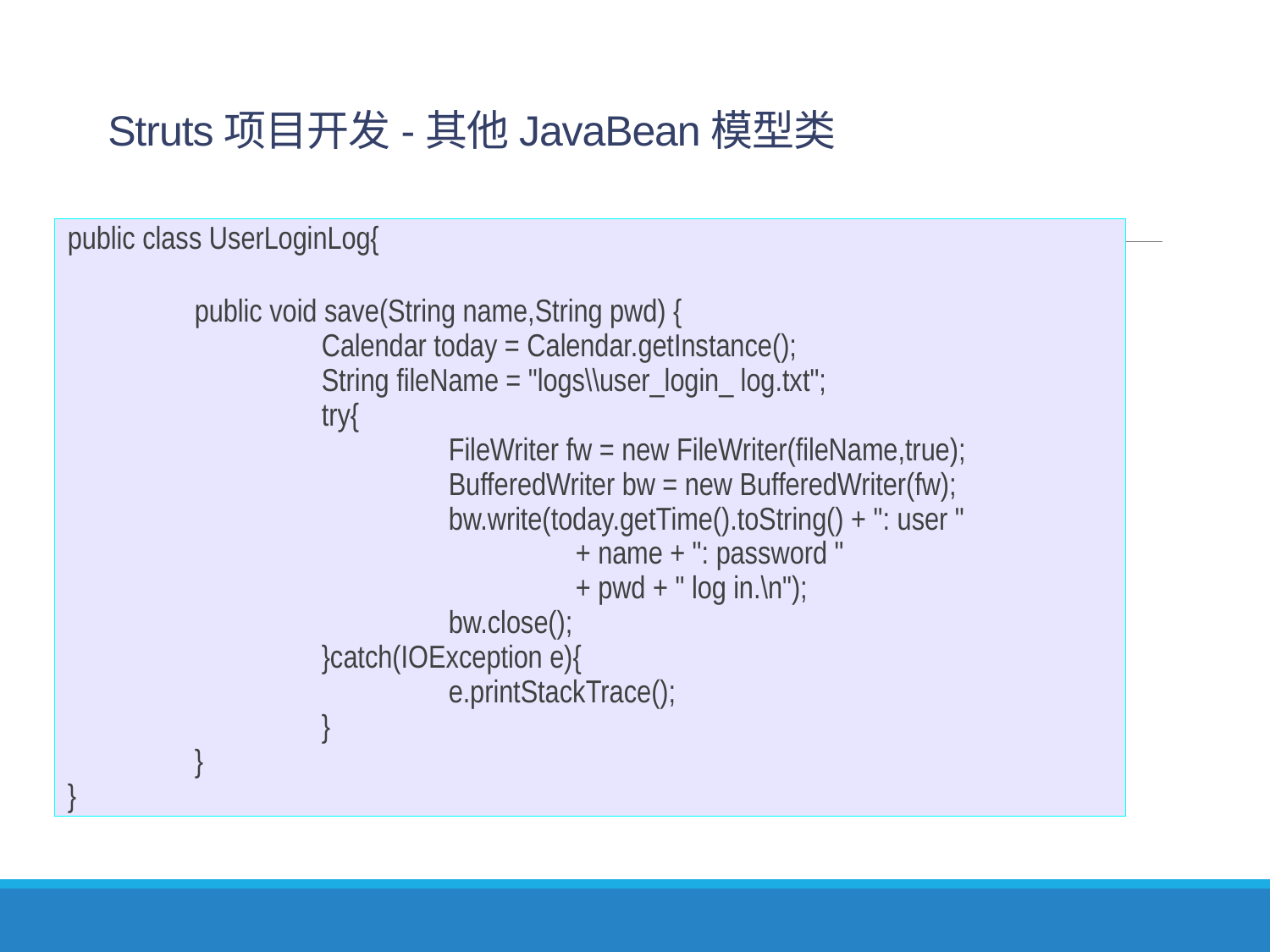

# Struts项目开发-其他JavaBean模型类
public class UserLoginLog{

	public void save(String name,String pwd) {
		Calendar today = Calendar.getInstance();
		String fileName = "logs\\user_login_ log.txt";
		try{
			FileWriter fw = new FileWriter(fileName,true);
			BufferedWriter bw = new BufferedWriter(fw);
			bw.write(today.getTime().toString() + ": user "
				+ name + ": password "
				+ pwd + " log in.\n");
			bw.close();
		}catch(IOException e){
			e.printStackTrace();
		}
	}
}